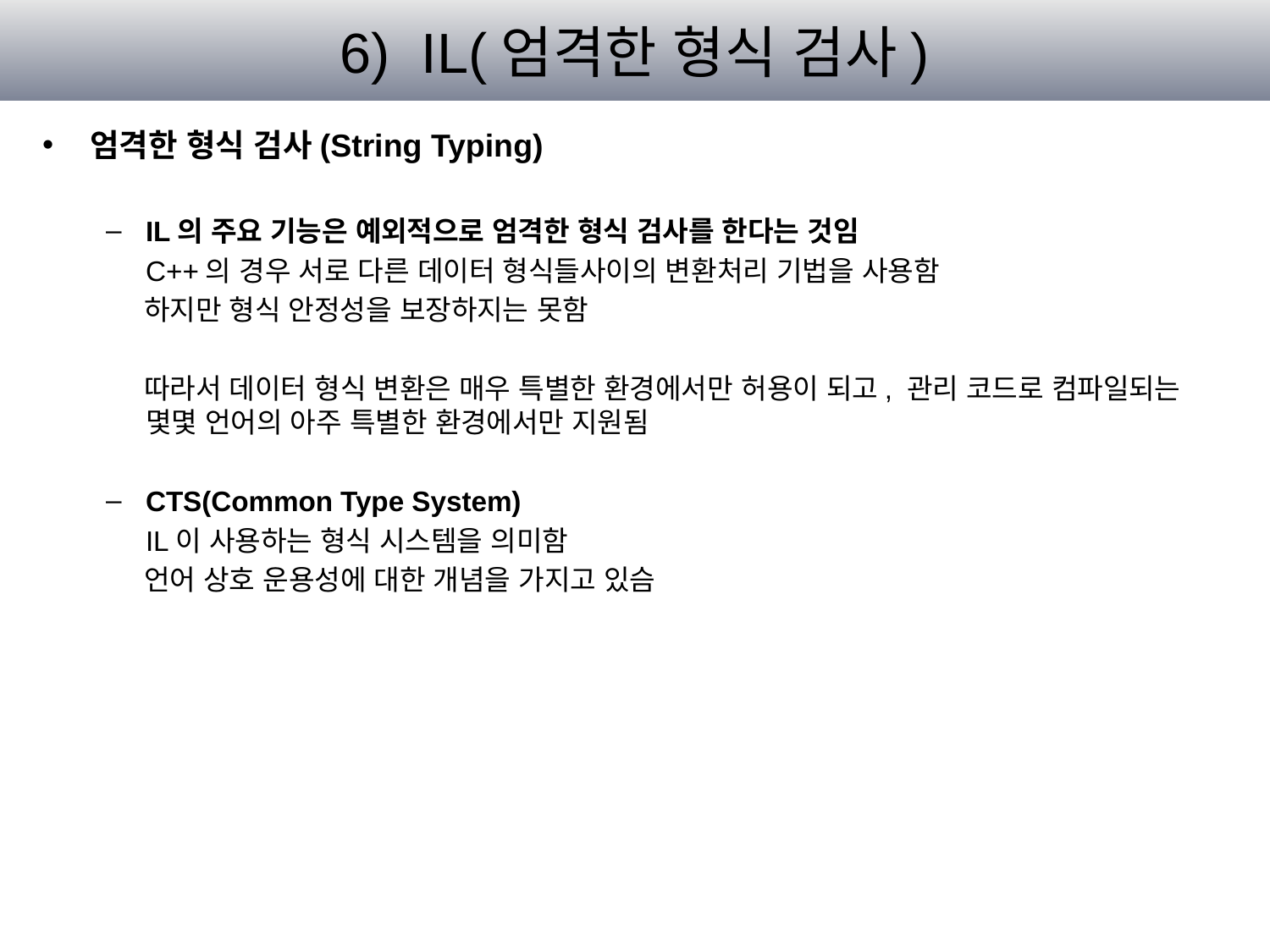

# 6)  IL(엄격한 형식 검사)
엄격한 형식 검사(String Typing)

IL의 주요 기능은 예외적으로 엄격한 형식 검사를 한다는 것임
	C++의 경우 서로 다른 데이터 형식들사이의 변환처리 기법을 사용함
    하지만 형식 안정성을 보장하지는 못함

    따라서 데이터 형식 변환은 매우 특별한 환경에서만 허용이 되고, 관리 코드로 컴파일되는 몇몇 언어의 아주 특별한 환경에서만 지원됨

CTS(Common Type System)
	IL이 사용하는 형식 시스템을 의미함
    언어 상호 운용성에 대한 개념을 가지고 있슴